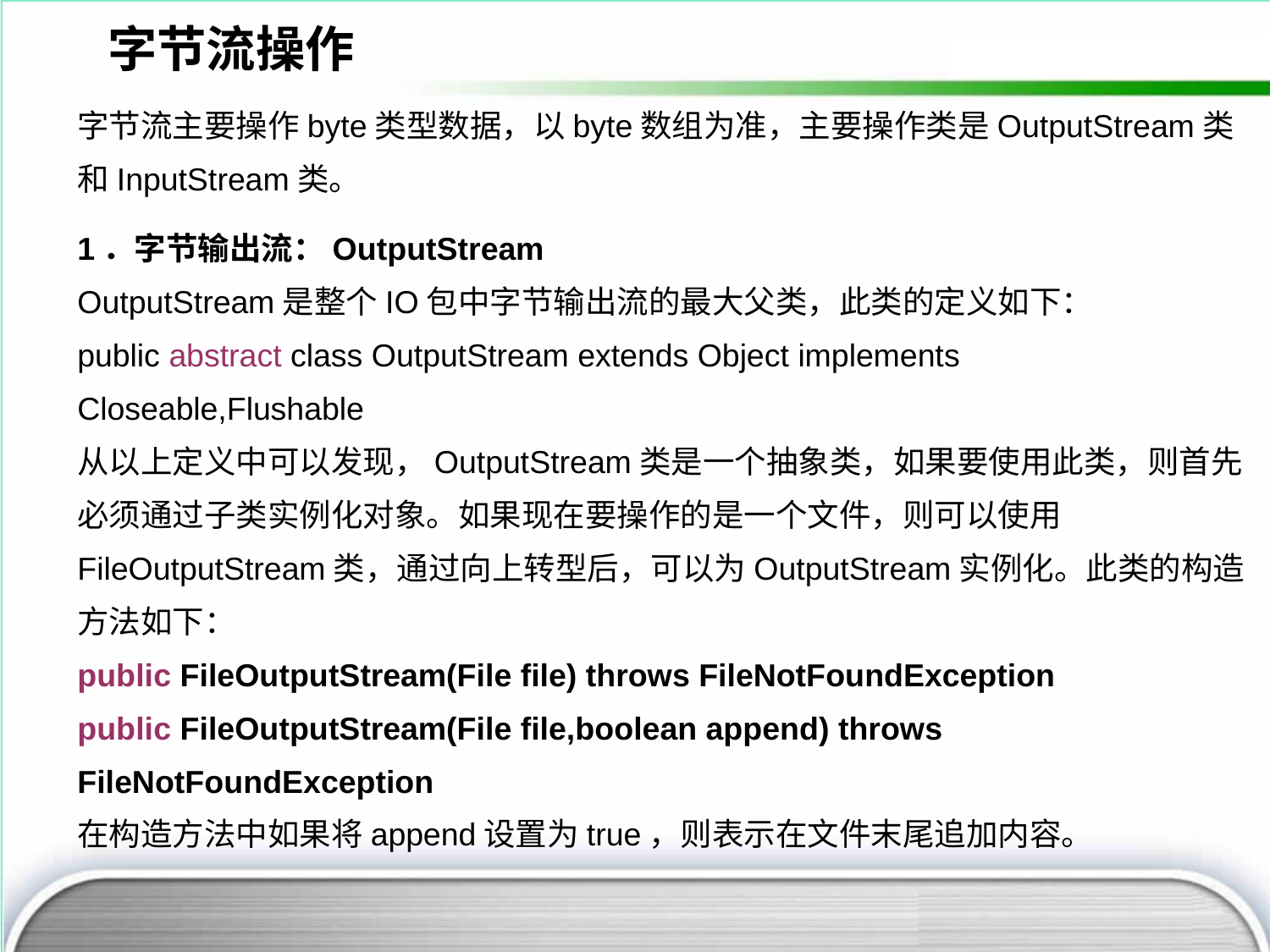

字节流操作
字节流主要操作byte类型数据，以byte数组为准，主要操作类是OutputStream类和InputStream类。
1．字节输出流：OutputStream
OutputStream是整个IO包中字节输出流的最大父类，此类的定义如下：
public abstract class OutputStream extends Object implements Closeable,Flushable
从以上定义中可以发现，OutputStream类是一个抽象类，如果要使用此类，则首先必须通过子类实例化对象。如果现在要操作的是一个文件，则可以使用FileOutputStream类，通过向上转型后，可以为OutputStream实例化。此类的构造方法如下：
public FileOutputStream(File file) throws FileNotFoundException
public FileOutputStream(File file,boolean append) throws FileNotFoundException
在构造方法中如果将append设置为true，则表示在文件末尾追加内容。